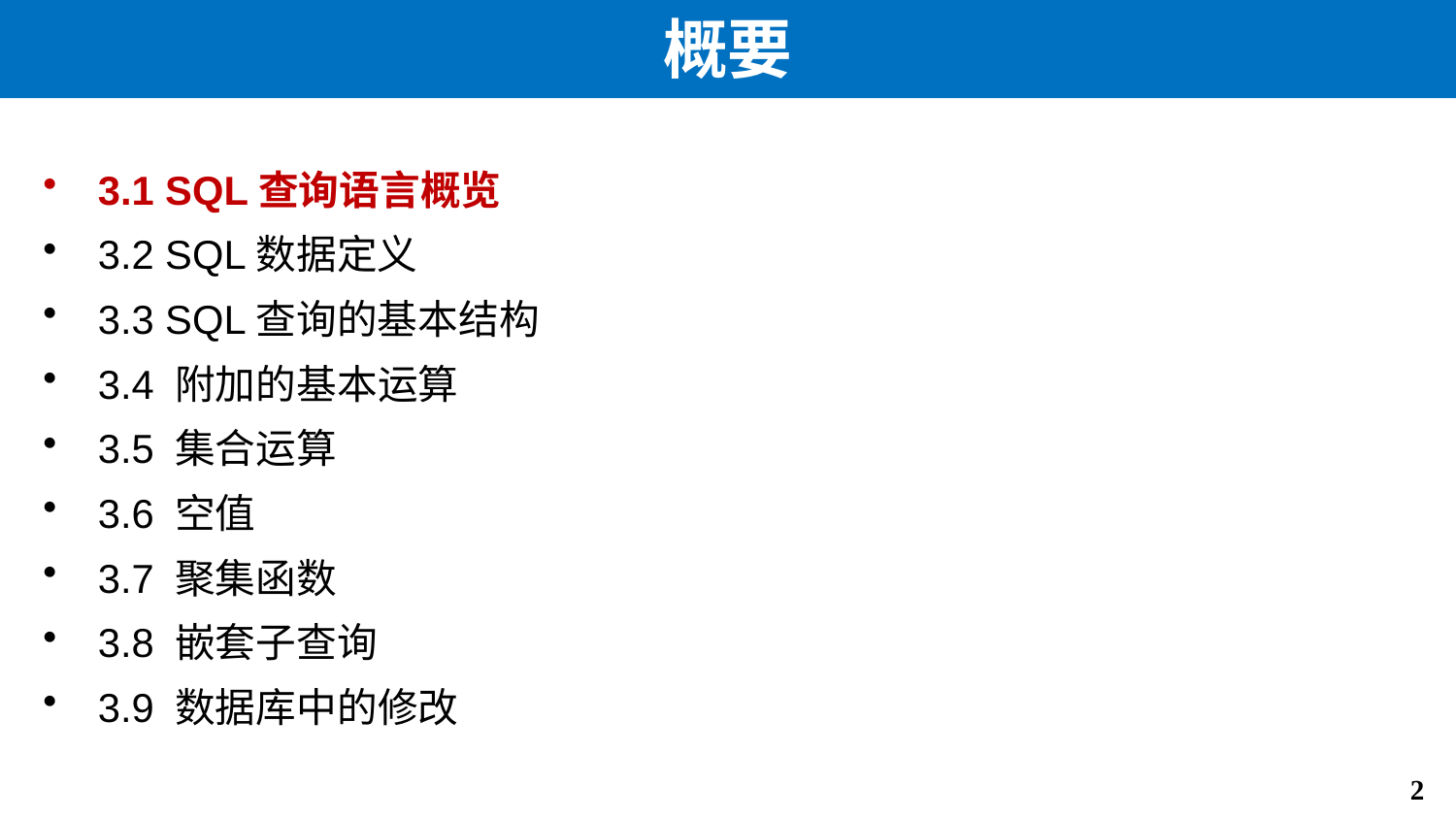

# 概要
3.1 SQL查询语言概览
3.2 SQL数据定义
3.3 SQL查询的基本结构
3.4 附加的基本运算
3.5 集合运算
3.6 空值
3.7 聚集函数
3.8 嵌套子查询
3.9 数据库中的修改